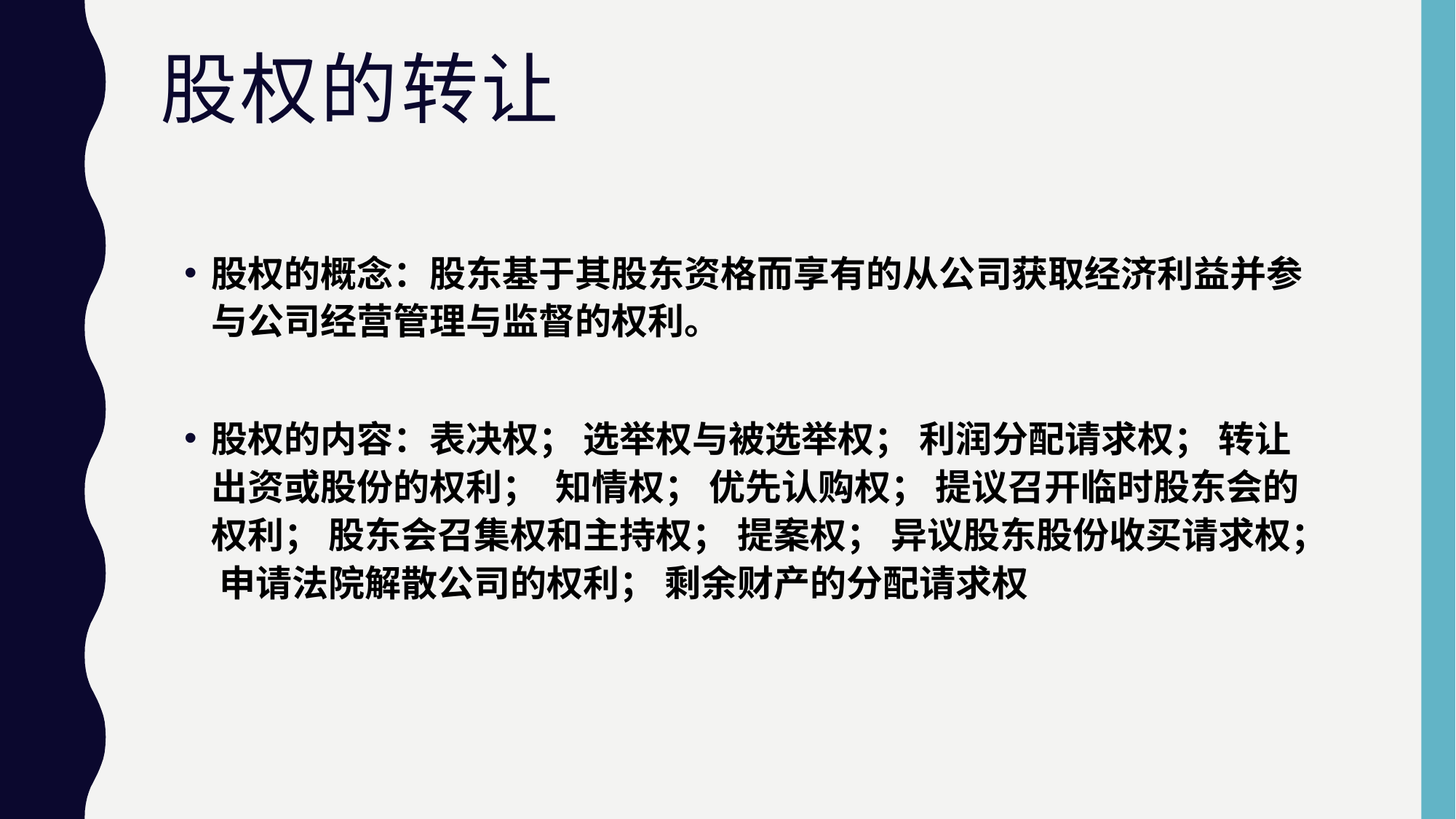

# 股权的转让
股权的概念：股东基于其股东资格而享有的从公司获取经济利益并参与公司经营管理与监督的权利。

股权的内容：表决权； 选举权与被选举权； 利润分配请求权； 转让出资或股份的权利；  知情权； 优先认购权； 提议召开临时股东会的权利； 股东会召集权和主持权； 提案权； 异议股东股份收买请求权； 申请法院解散公司的权利； 剩余财产的分配请求权